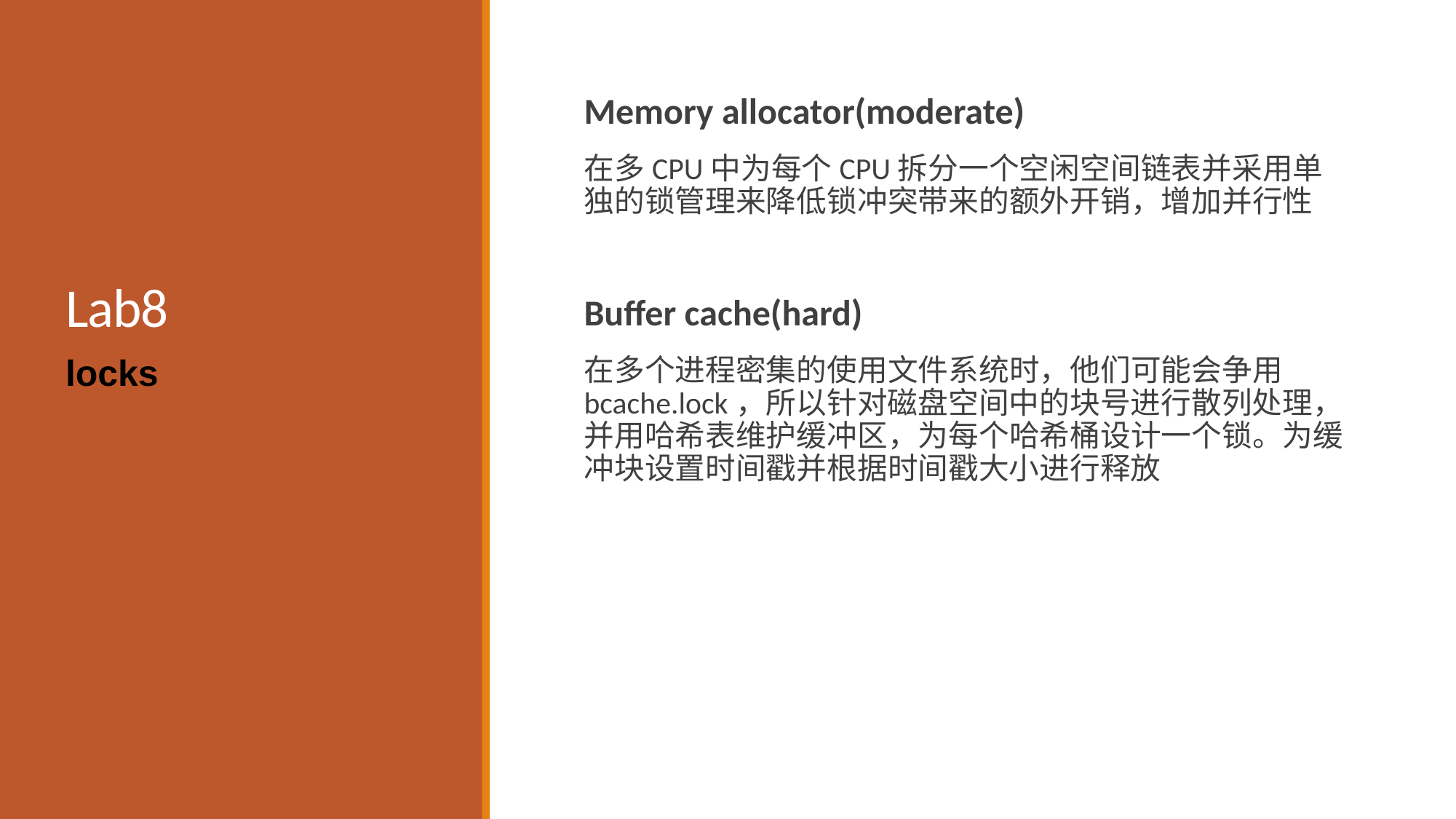

# Lab8
Memory allocator(moderate)
在多CPU中为每个CPU拆分一个空闲空间链表并采用单独的锁管理来降低锁冲突带来的额外开销，增加并行性

Buffer cache(hard)
在多个进程密集的使用文件系统时，他们可能会争用bcache.lock，所以针对磁盘空间中的块号进行散列处理，并用哈希表维护缓冲区，为每个哈希桶设计一个锁。为缓冲块设置时间戳并根据时间戳大小进行释放
locks